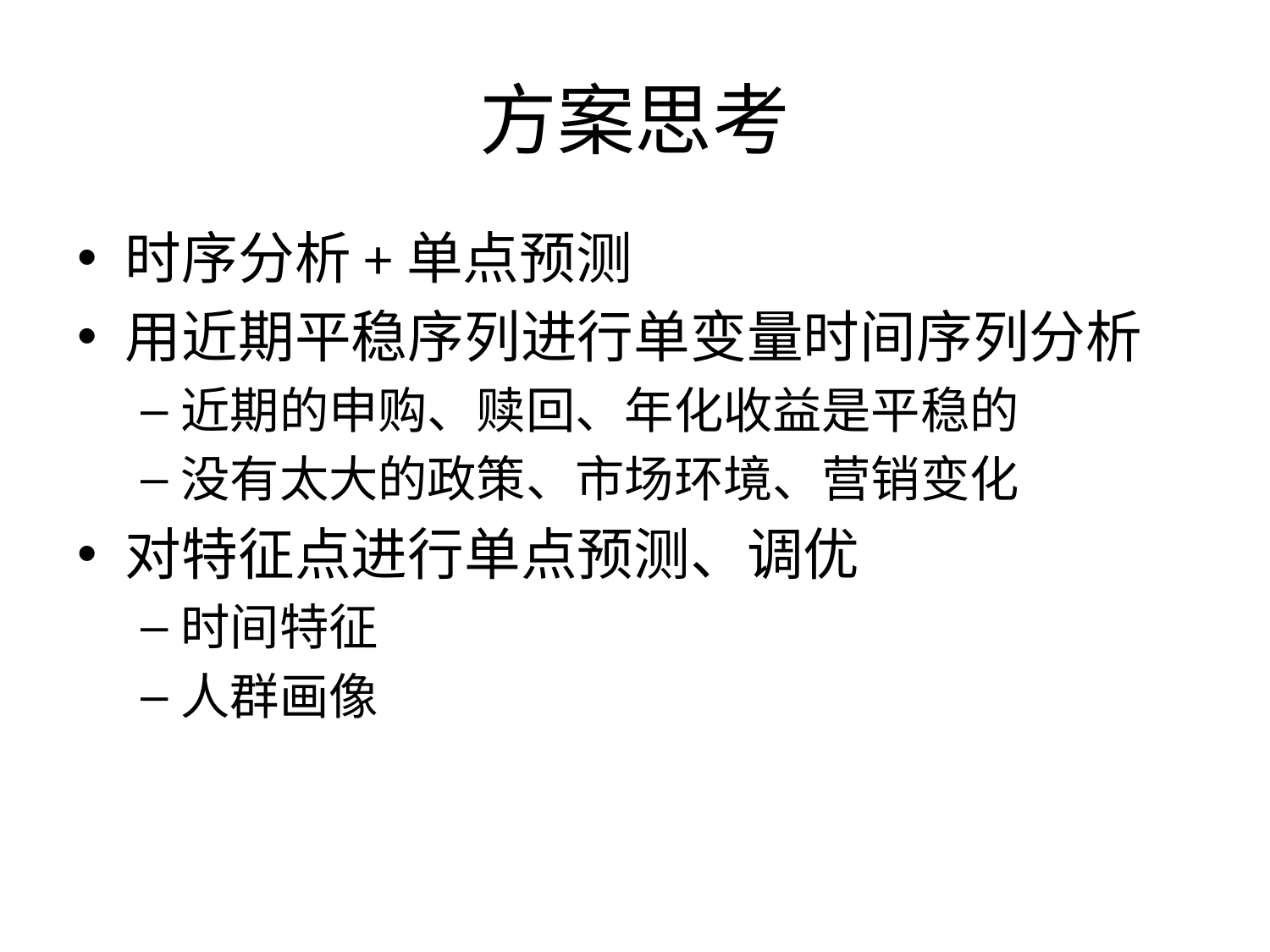

# 方案思考
时序分析+单点预测
用近期平稳序列进行单变量时间序列分析
近期的申购、赎回、年化收益是平稳的
没有太大的政策、市场环境、营销变化
对特征点进行单点预测、调优
时间特征
人群画像